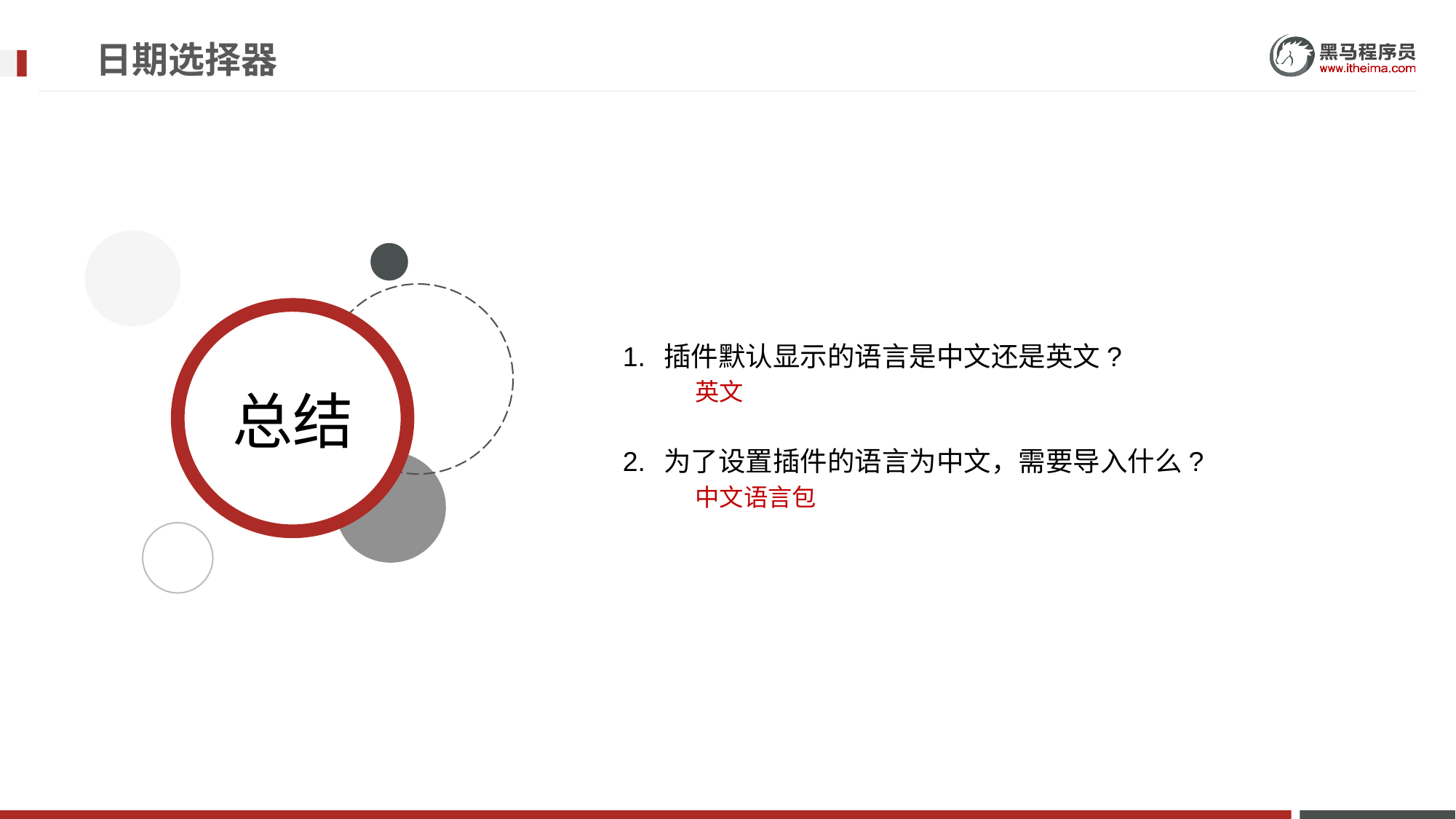

# 日期选择器
插件默认显示的语言是中文还是英文?
英文
为了设置插件的语言为中文，需要导入什么?
中文语言包